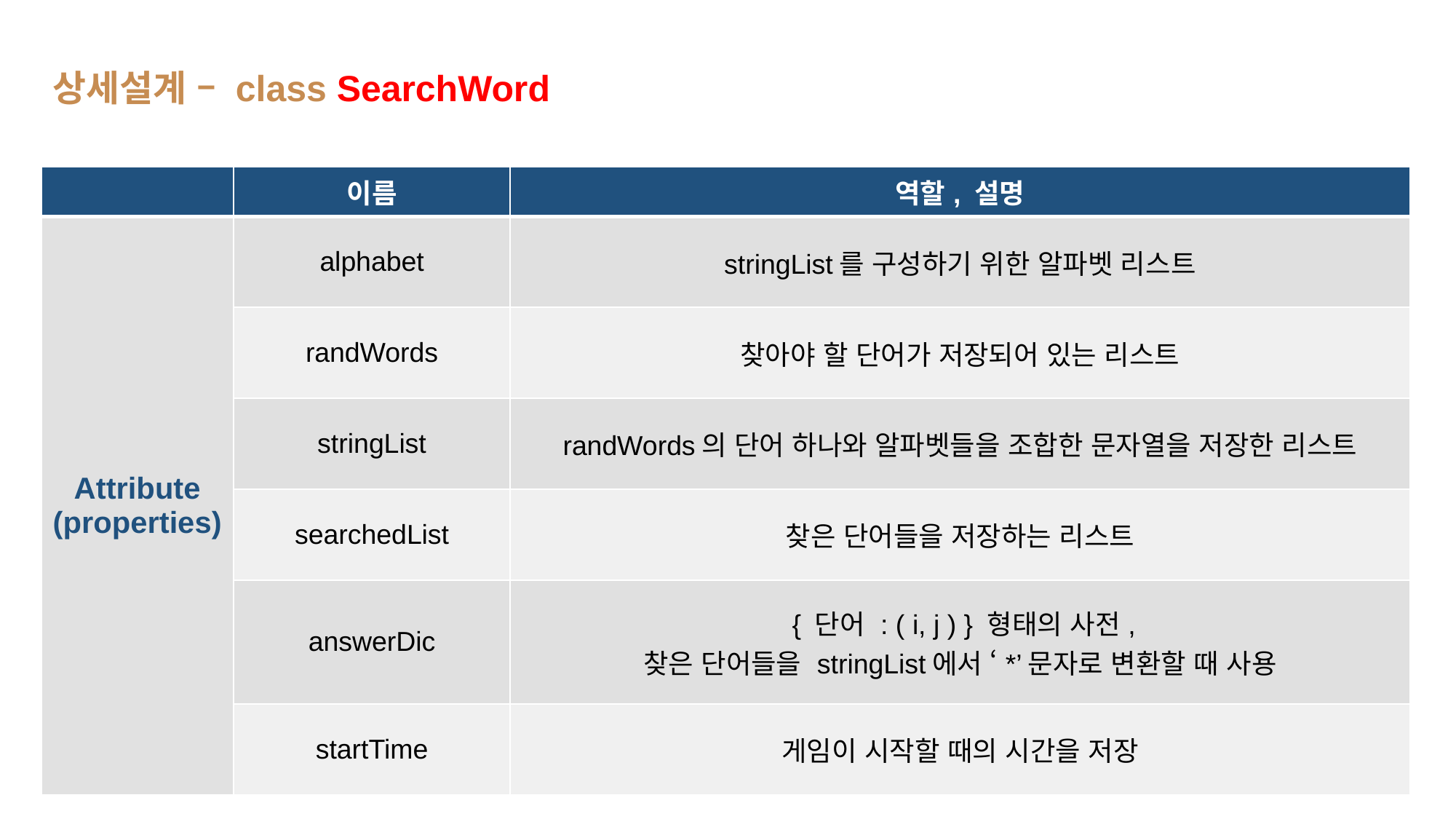

상세설계 – class SearchWord
|  | 이름 | 역할, 설명 |
| --- | --- | --- |
| Attribute (properties) | alphabet | stringList를 구성하기 위한 알파벳 리스트 |
|  | randWords | 찾아야 할 단어가 저장되어 있는 리스트 |
|  | stringList | randWords의 단어 하나와 알파벳들을 조합한 문자열을 저장한 리스트 |
|  | searchedList | 찾은 단어들을 저장하는 리스트 |
|  | answerDic | { 단어 : ( i, j ) } 형태의 사전, 찾은 단어들을 stringList에서 ‘\*’문자로 변환할 때 사용 |
|  | startTime | 게임이 시작할 때의 시간을 저장 |